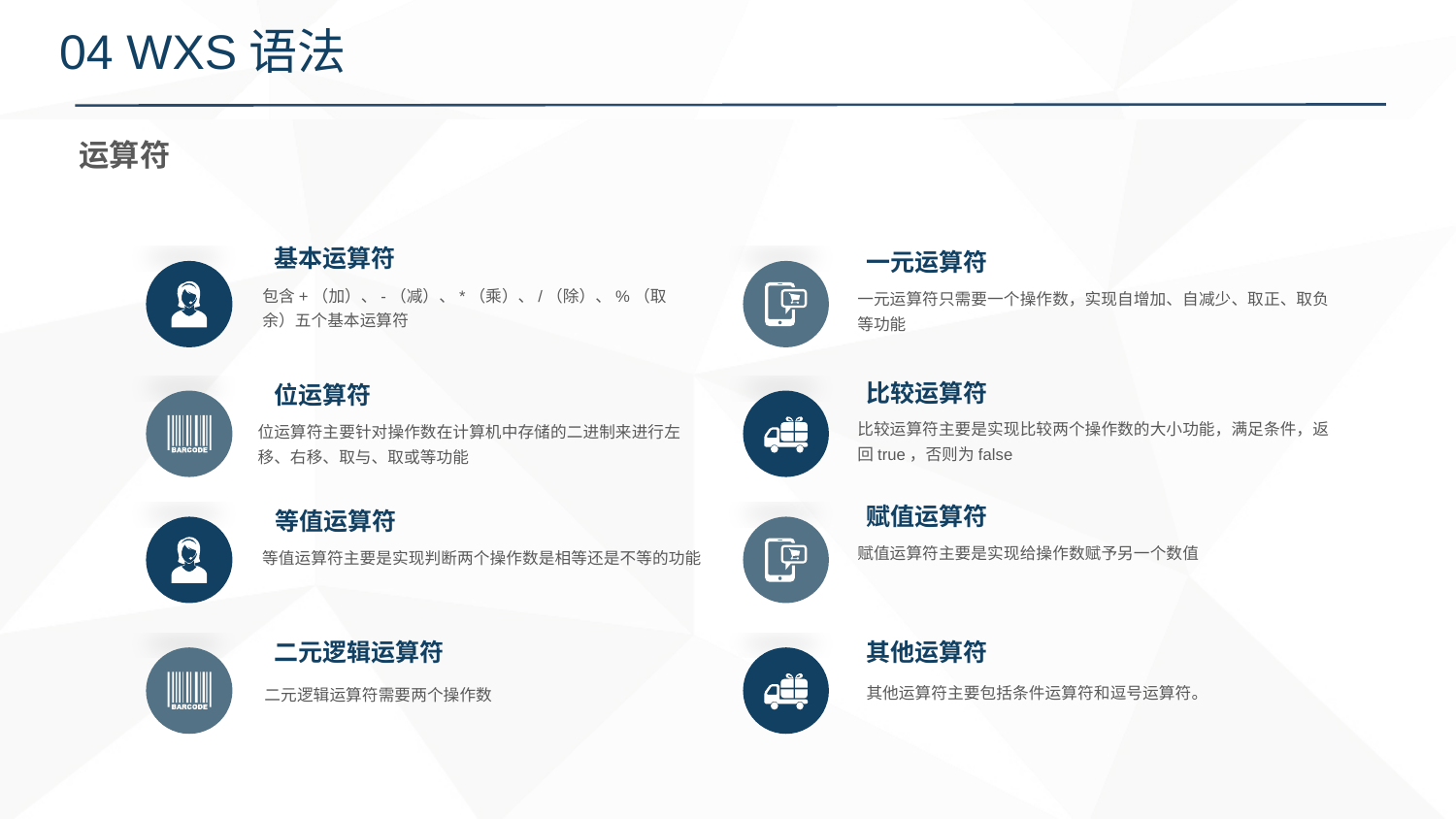

# 04 WXS语法
运算符
基本运算符
一元运算符

包含+（加）、-（减）、*（乘）、/（除）、%（取余）五个基本运算符
一元运算符只需要一个操作数，实现自增加、自减少、取正、取负等功能

比较运算符
位运算符

比较运算符主要是实现比较两个操作数的大小功能，满足条件，返回true，否则为false
位运算符主要针对操作数在计算机中存储的二进制来进行左移、右移、取与、取或等功能

赋值运算符
等值运算符

赋值运算符主要是实现给操作数赋予另一个数值

等值运算符主要是实现判断两个操作数是相等还是不等的功能

二元逻辑运算符
其他运算符

其他运算符主要包括条件运算符和逗号运算符。

二元逻辑运算符需要两个操作数